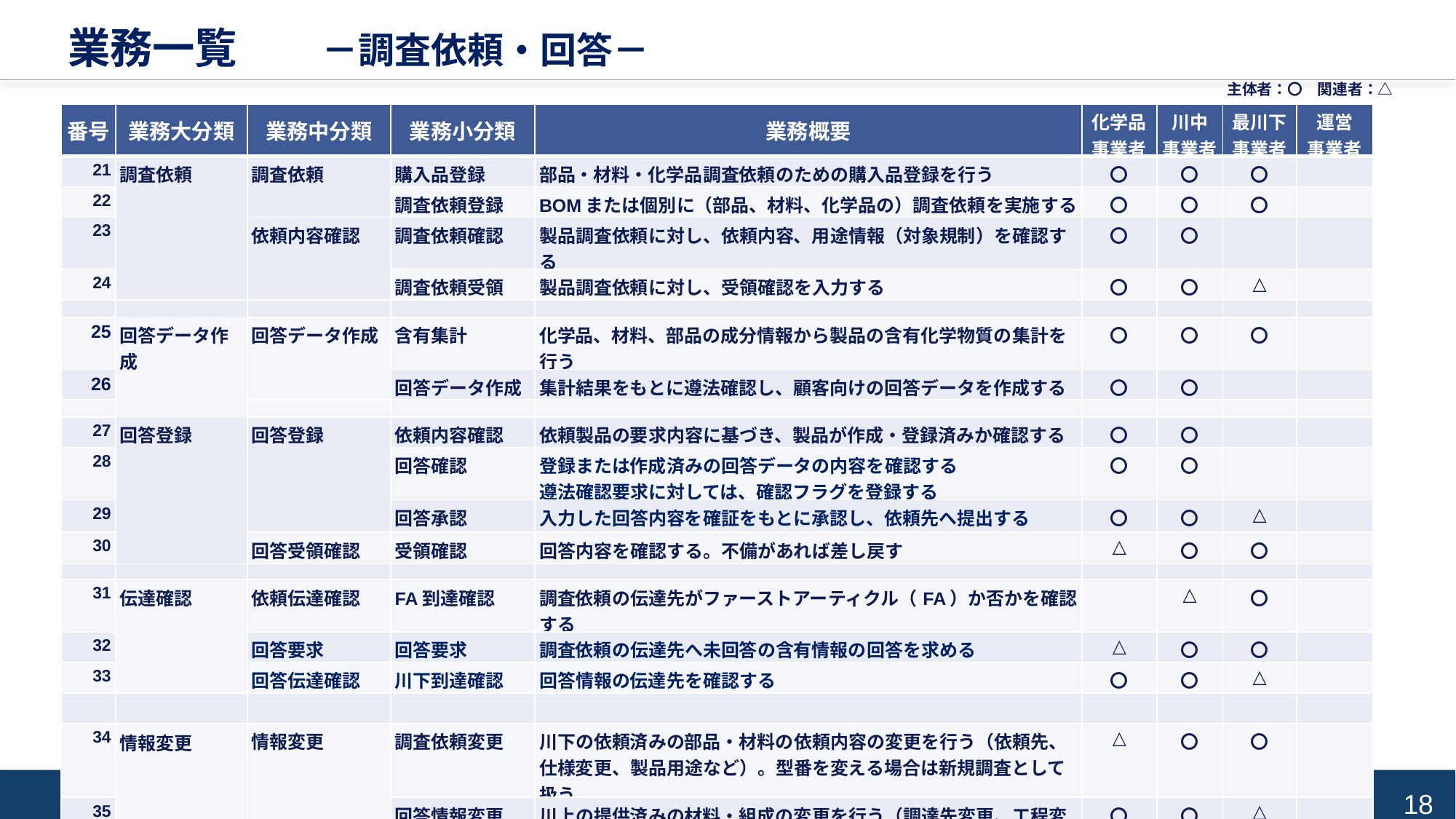

業務一覧　　－調査依頼・回答－
主体者：〇　関連者：△
| 番号 | 業務大分類 | 業務中分類 | 業務小分類 | 業務概要 | 化学品 事業者 | 川中 事業者 | 最川下 事業者 | 運営 事業者 |
| --- | --- | --- | --- | --- | --- | --- | --- | --- |
| 21 | 調査依頼 | 調査依頼 | 購入品登録 | 部品・材料・化学品調査依頼のための購入品登録を行う | 〇 | 〇 | 〇 |  |
| 22 |  |  | 調査依頼登録 | BOMまたは個別に（部品、材料、化学品の）調査依頼を実施する | 〇 | 〇 | 〇 |  |
| 23 |  | 依頼内容確認 | 調査依頼確認 | 製品調査依頼に対し、依頼内容、用途情報（対象規制）を確認する | 〇 | 〇 |  |  |
| 24 |  |  | 調査依頼受領 | 製品調査依頼に対し、受領確認を入力する | 〇 | 〇 | △ |  |
|  |  |  |  |  |  |  |  |  |
| 25 | 回答データ作成 | 回答データ作成 | 含有集計 | 化学品、材料、部品の成分情報から製品の含有化学物質の集計を行う | 〇 | 〇 | 〇 |  |
| 26 |  |  | 回答データ作成 | 集計結果をもとに遵法確認し、顧客向けの回答データを作成する | 〇 | 〇 |  |  |
|  |  |  |  |  |  |  |  |  |
| 27 | 回答登録 | 回答登録 | 依頼内容確認 | 依頼製品の要求内容に基づき、製品が作成・登録済みか確認する | 〇 | 〇 |  |  |
| 28 |  |  | 回答確認 | 登録または作成済みの回答データの内容を確認する 遵法確認要求に対しては、確認フラグを登録する | 〇 | 〇 |  |  |
| 29 |  |  | 回答承認 | 入力した回答内容を確証をもとに承認し、依頼先へ提出する | 〇 | 〇 | △ |  |
| 30 |  | 回答受領確認 | 受領確認 | 回答内容を確認する。不備があれば差し戻す | △ | 〇 | 〇 |  |
|  |  |  |  |  |  |  |  |  |
| 31 | 伝達確認 | 依頼伝達確認 | FA到達確認 | 調査依頼の伝達先がファーストアーティクル（FA）か否かを確認する |  | △ | 〇 |  |
| 32 |  | 回答要求 | 回答要求 | 調査依頼の伝達先へ未回答の含有情報の回答を求める | △ | 〇 | 〇 |  |
| 33 |  | 回答伝達確認 | 川下到達確認 | 回答情報の伝達先を確認する | 〇 | 〇 | △ |  |
|  |  |  |  |  |  |  |  |  |
| 34 | 情報変更 | 情報変更 | 調査依頼変更 | 川下の依頼済みの部品・材料の依頼内容の変更を行う（依頼先、仕様変更、製品用途など）。型番を変える場合は新規調査として扱う。 | △ | 〇 | 〇 |  |
| 35 |  |  | 回答情報変更 | 川上の提供済みの材料・組成の変更を行う（調達先変更、工程変更など）。型番を変える場合は、型番変更の措置を行う。 | 〇 | 〇 | △ |  |